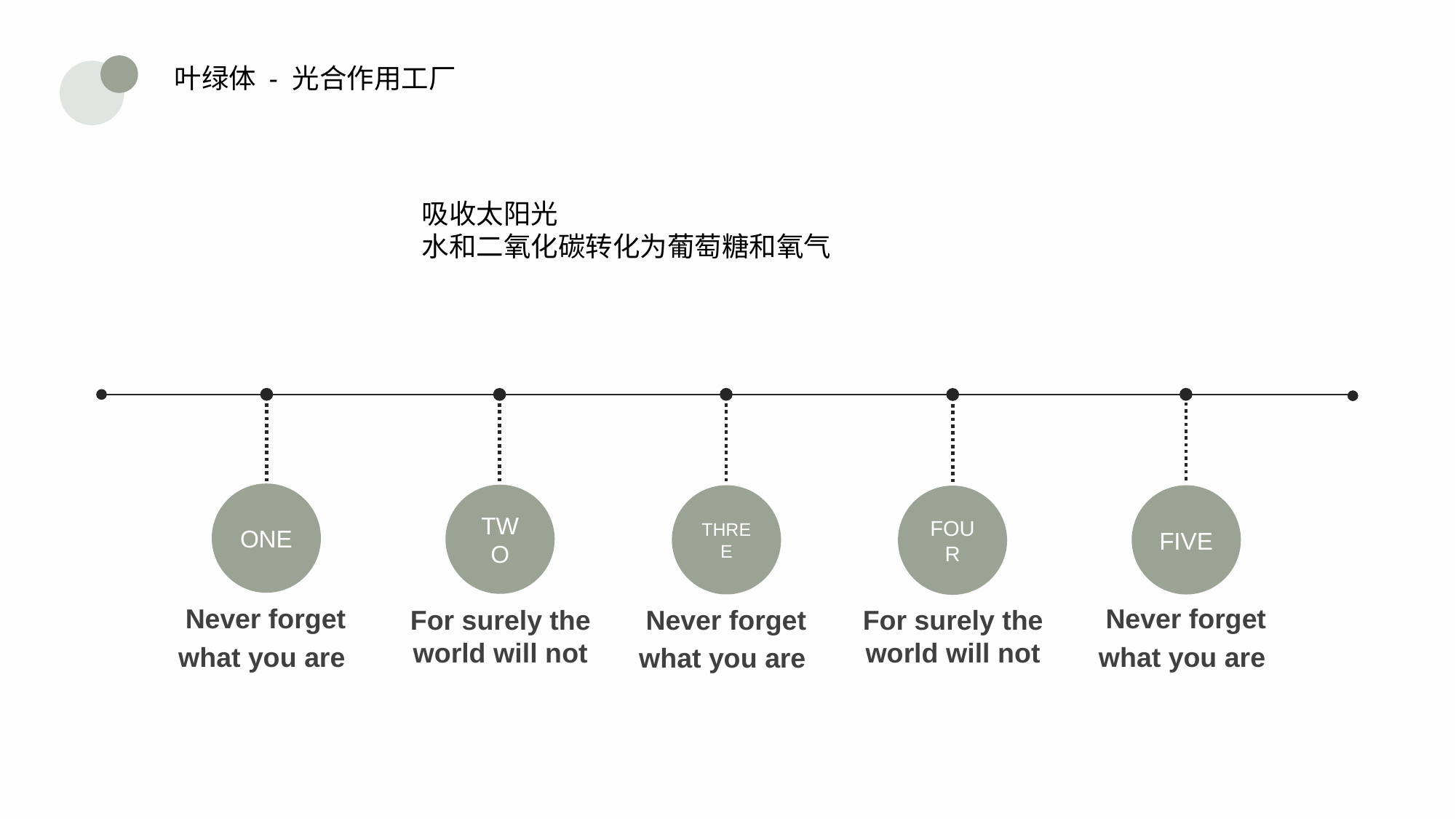

叶绿体 - 光合作用工厂
吸收太阳光
水和二氧化碳转化为葡萄糖和氧气

ONE
TWO
THREE
FIVE
FOUR
For surely the world will not
For surely the world will not
Never forget what you are
Never forget what you are
Never forget what you are